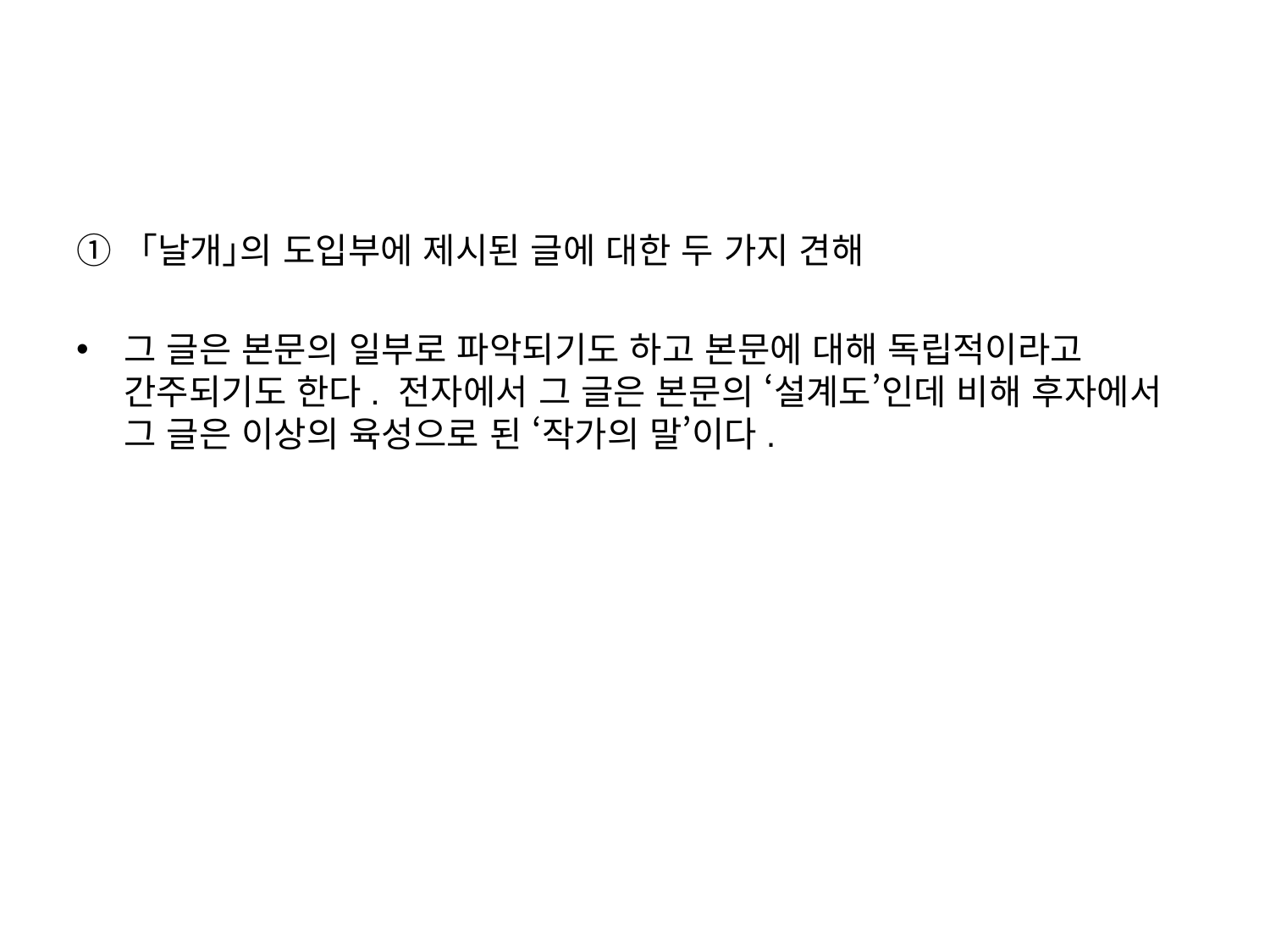

｢날개｣의 도입부에 제시된 글에 대한 두 가지 견해

그 글은 본문의 일부로 파악되기도 하고 본문에 대해 독립적이라고 간주되기도 한다. 전자에서 그 글은 본문의 ‘설계도’인데 비해 후자에서 그 글은 이상의 육성으로 된 ‘작가의 말’이다.